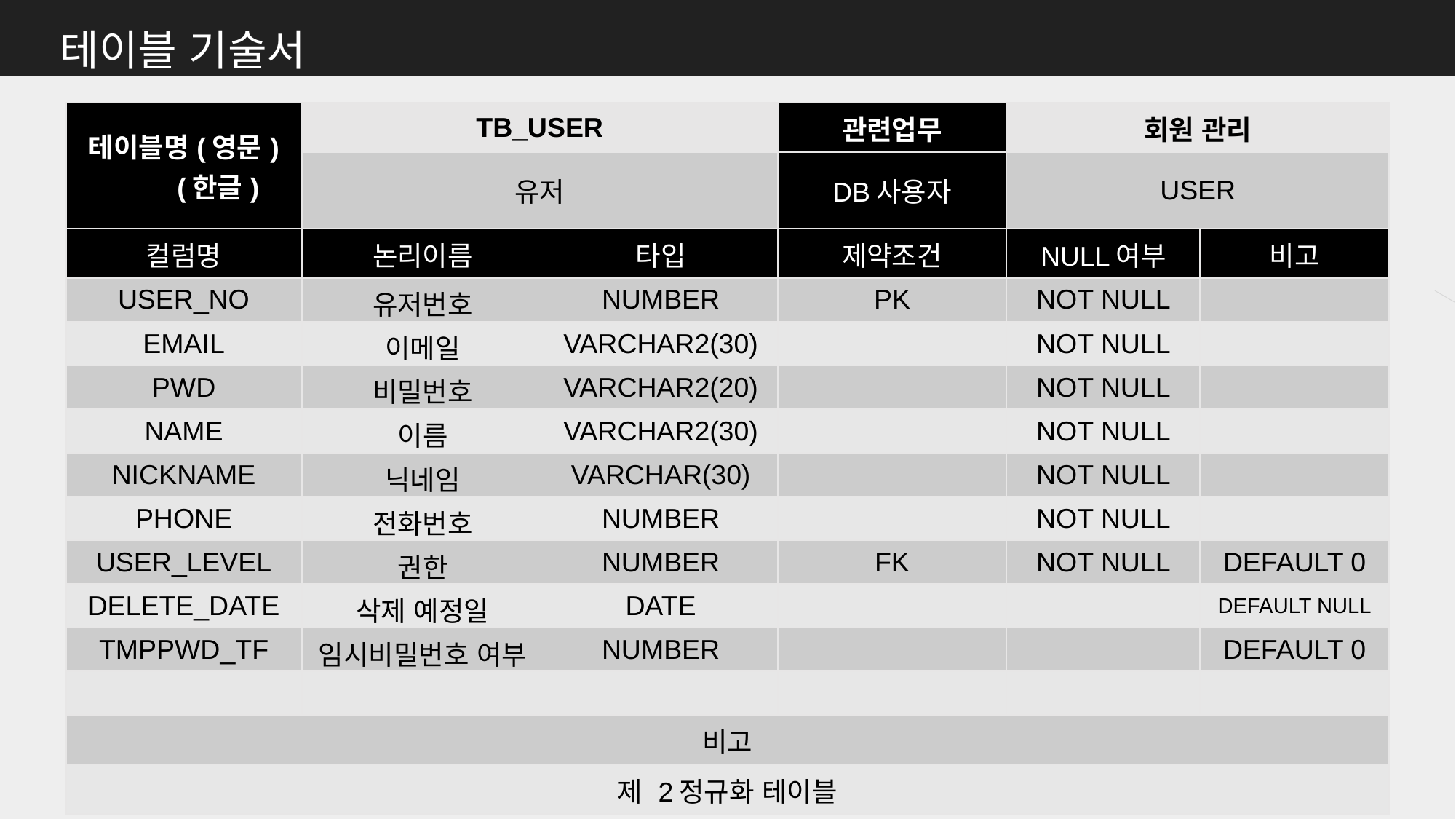

테이블 기술서

| 테이블명(영문) (한글) | TB\_USER |  | 관련업무 | 회원 관리 |  |
| --- | --- | --- | --- | --- | --- |
|  | 유저 |  | DB사용자 | USER |  |
| 컬럼명 | 논리이름 | 타입 | 제약조건 | NULL여부 | 비고 |
| USER\_NO | 유저번호 | NUMBER | PK | NOT NULL |  |
| EMAIL | 이메일 | VARCHAR2(30) |  | NOT NULL |  |
| PWD | 비밀번호 | VARCHAR2(20) |  | NOT NULL |  |
| NAME | 이름 | VARCHAR2(30) |  | NOT NULL |  |
| NICKNAME | 닉네임 | VARCHAR(30) |  | NOT NULL |  |
| PHONE | 전화번호 | NUMBER |  | NOT NULL |  |
| USER\_LEVEL | 권한 | NUMBER | FK | NOT NULL | DEFAULT 0 |
| DELETE\_DATE | 삭제 예정일 | DATE |  |  | DEFAULT NULL |
| TMPPWD\_TF | 임시비밀번호 여부 | NUMBER |  |  | DEFAULT 0 |
|  |  |  |  |  |  |
| 비고 |  |  |  |  |  |
| 제 2정규화 테이블 |  |  |  |  |  |